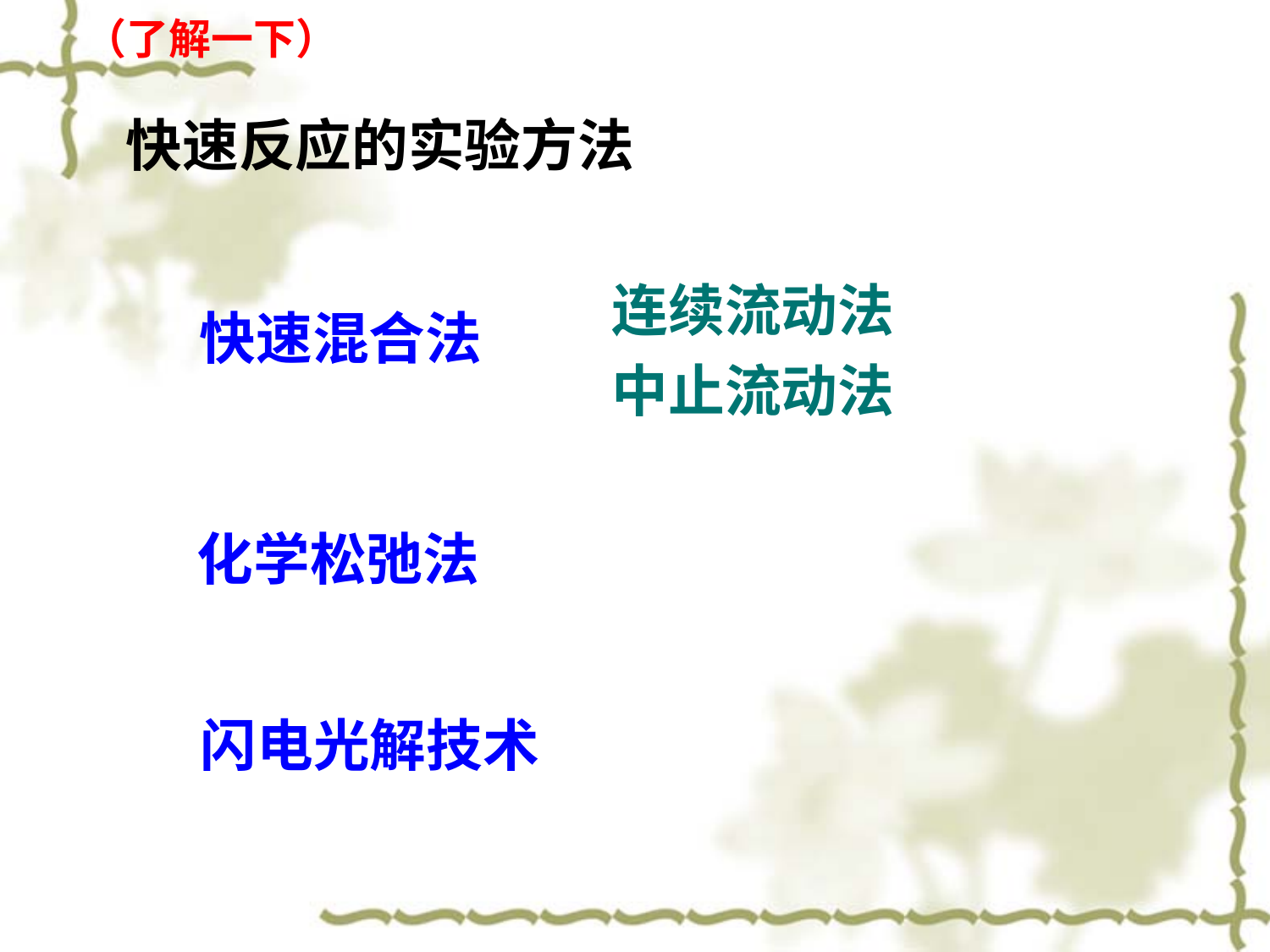

（了解一下）
快速反应的实验方法
连续流动法
快速混合法
中止流动法
化学松弛法
闪电光解技术